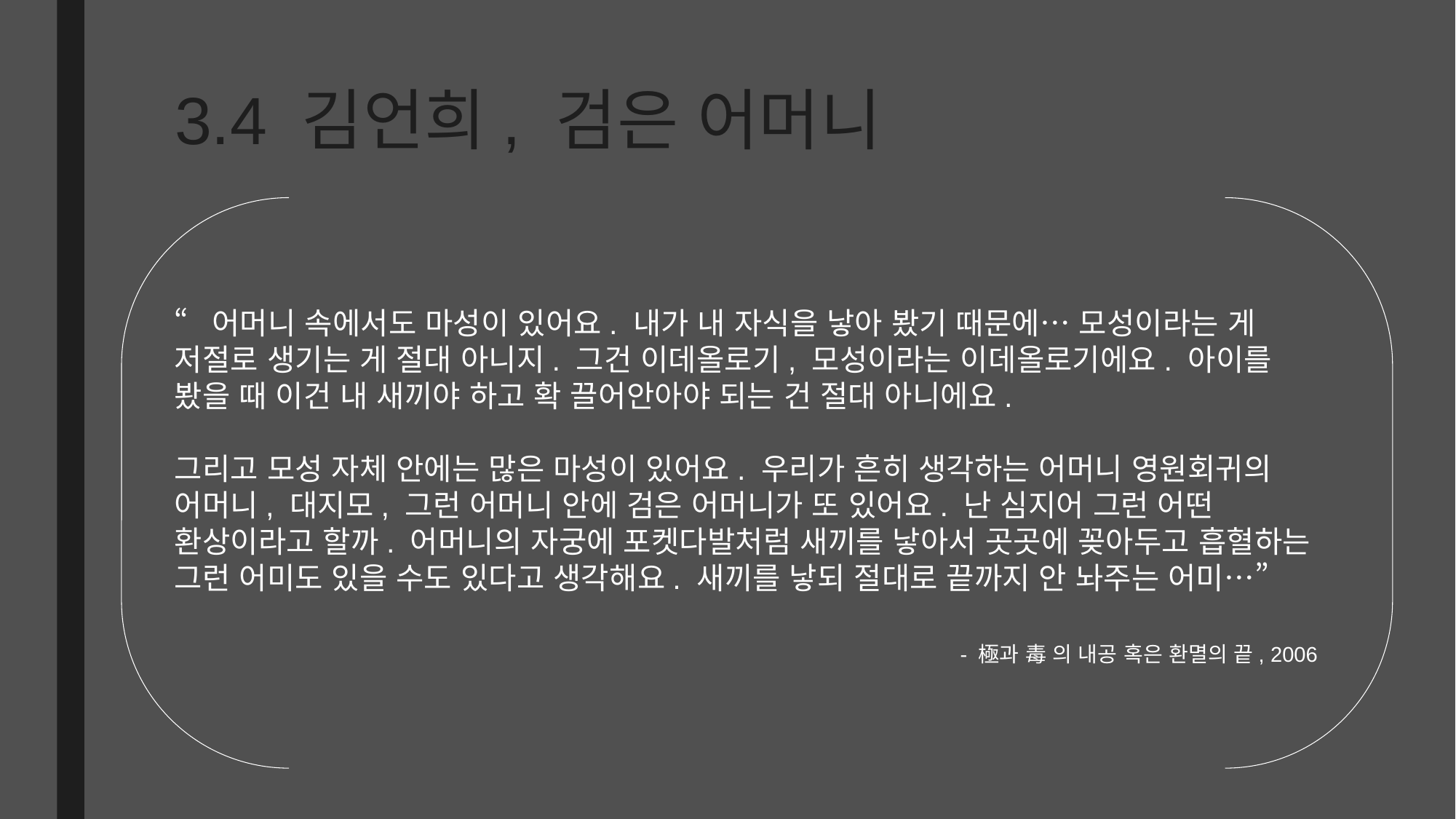

# 3.4 김언희, 검은 어머니

“어머니 속에서도 마성이 있어요. 내가 내 자식을 낳아 봤기 때문에… 모성이라는 게 저절로 생기는 게 절대 아니지. 그건 이데올로기, 모성이라는 이데올로기에요. 아이를 봤을 때 이건 내 새끼야 하고 확 끌어안아야 되는 건 절대 아니에요.

그리고 모성 자체 안에는 많은 마성이 있어요. 우리가 흔히 생각하는 어머니 영원회귀의 어머니, 대지모, 그런 어머니 안에 검은 어머니가 또 있어요. 난 심지어 그런 어떤 환상이라고 할까. 어머니의 자궁에 포켓다발처럼 새끼를 낳아서 곳곳에 꽂아두고 흡혈하는 그런 어미도 있을 수도 있다고 생각해요. 새끼를 낳되 절대로 끝까지 안 놔주는 어미…”

						- 極과 毒 의 내공 혹은 환멸의 끝, 2006